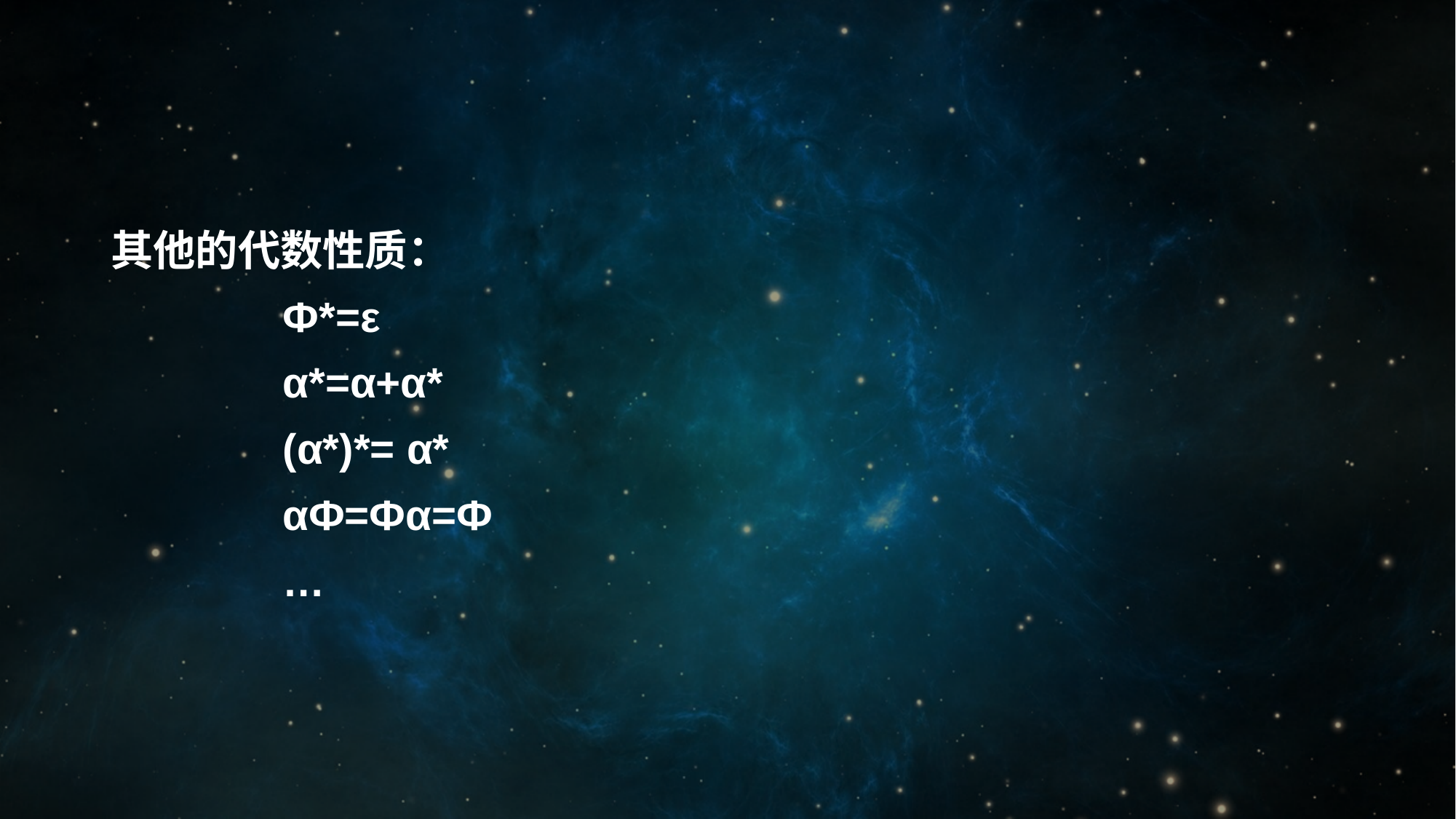

#
其他的代数性质：
Ф*=ε
α*=α+α*
(α*)*= α*
αФ=Фα=Ф
…